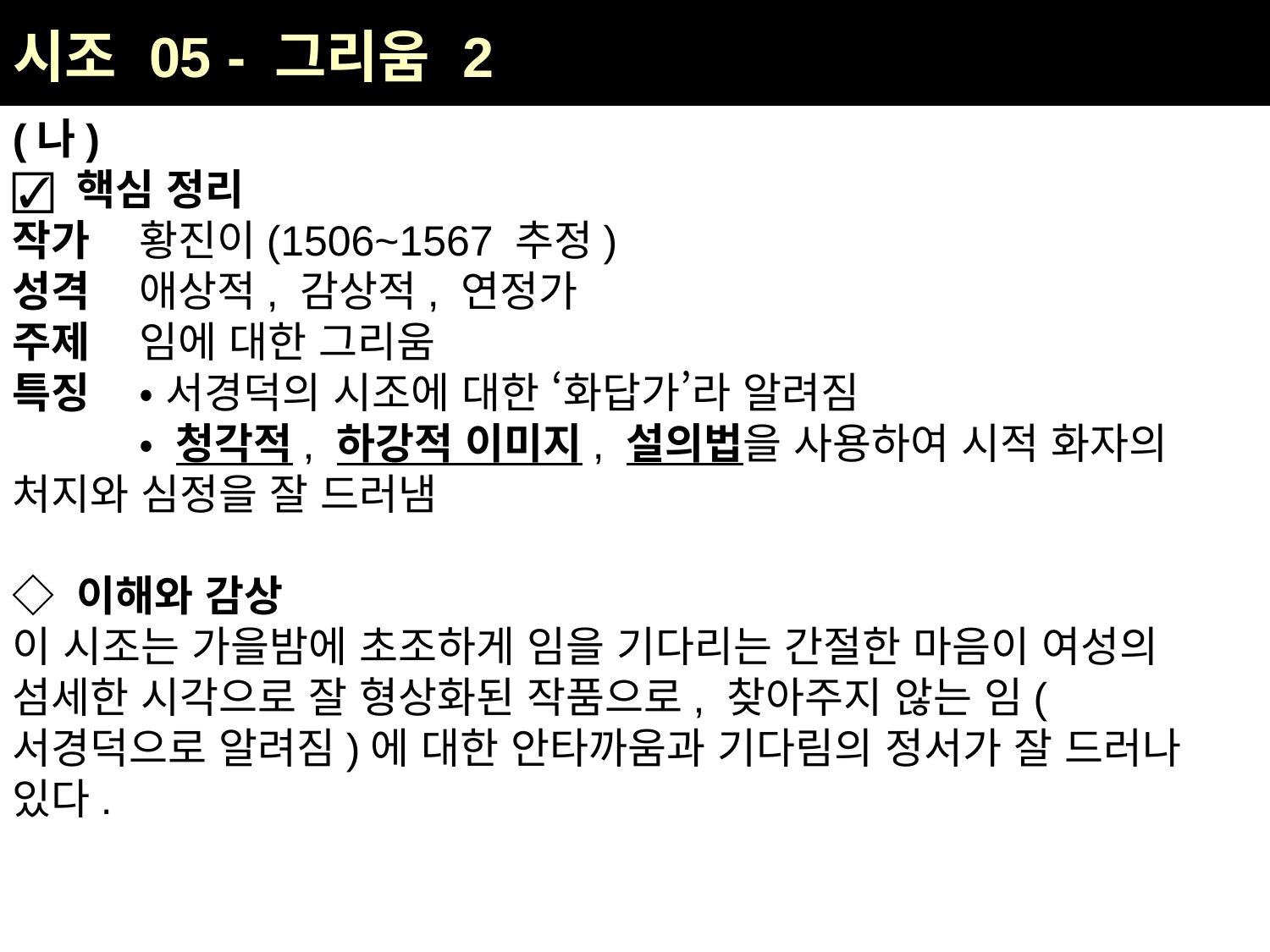

| 시조 05 - 그리움 2 |
| --- |
(나)
☑ 핵심 정리
작가	황진이(1506~1567 추정)
성격	애상적, 감상적, 연정가
주제	임에 대한 그리움
특징	• 서경덕의 시조에 대한 ‘화답가’라 알려짐
	• 청각적, 하강적 이미지, 설의법을 사용하여 시적 화자의 처지와 심정을 잘 드러냄

◇ 이해와 감상
이 시조는 가을밤에 초조하게 임을 기다리는 간절한 마음이 여성의 섬세한 시각으로 잘 형상화된 작품으로, 찾아주지 않는 임(서경덕으로 알려짐)에 대한 안타까움과 기다림의 정서가 잘 드러나 있다.